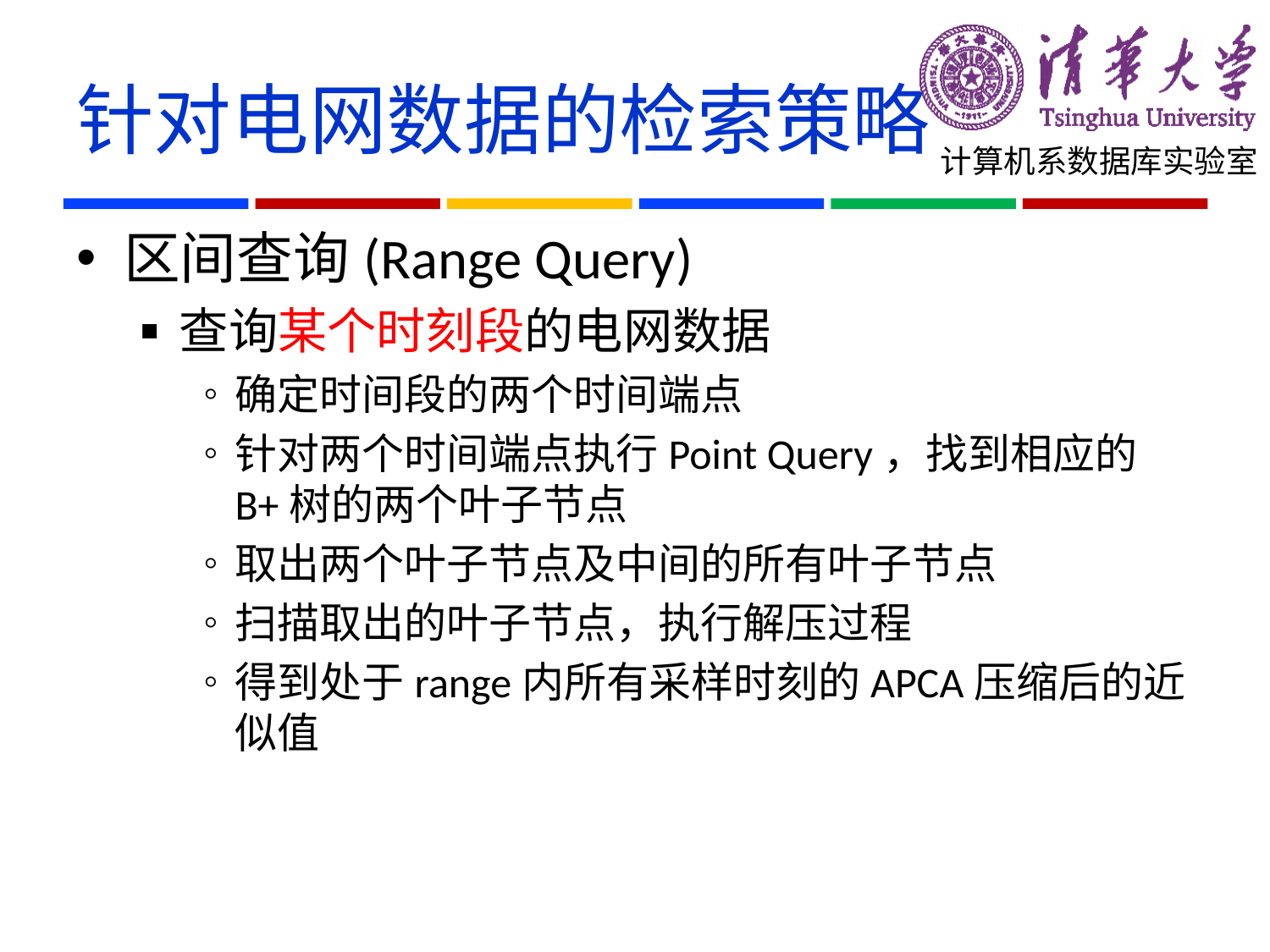

# 针对电网数据的检索策略
区间查询(Range Query)
查询某个时刻段的电网数据
确定时间段的两个时间端点
针对两个时间端点执行Point Query，找到相应的B+树的两个叶子节点
取出两个叶子节点及中间的所有叶子节点
扫描取出的叶子节点，执行解压过程
得到处于range内所有采样时刻的APCA压缩后的近似值